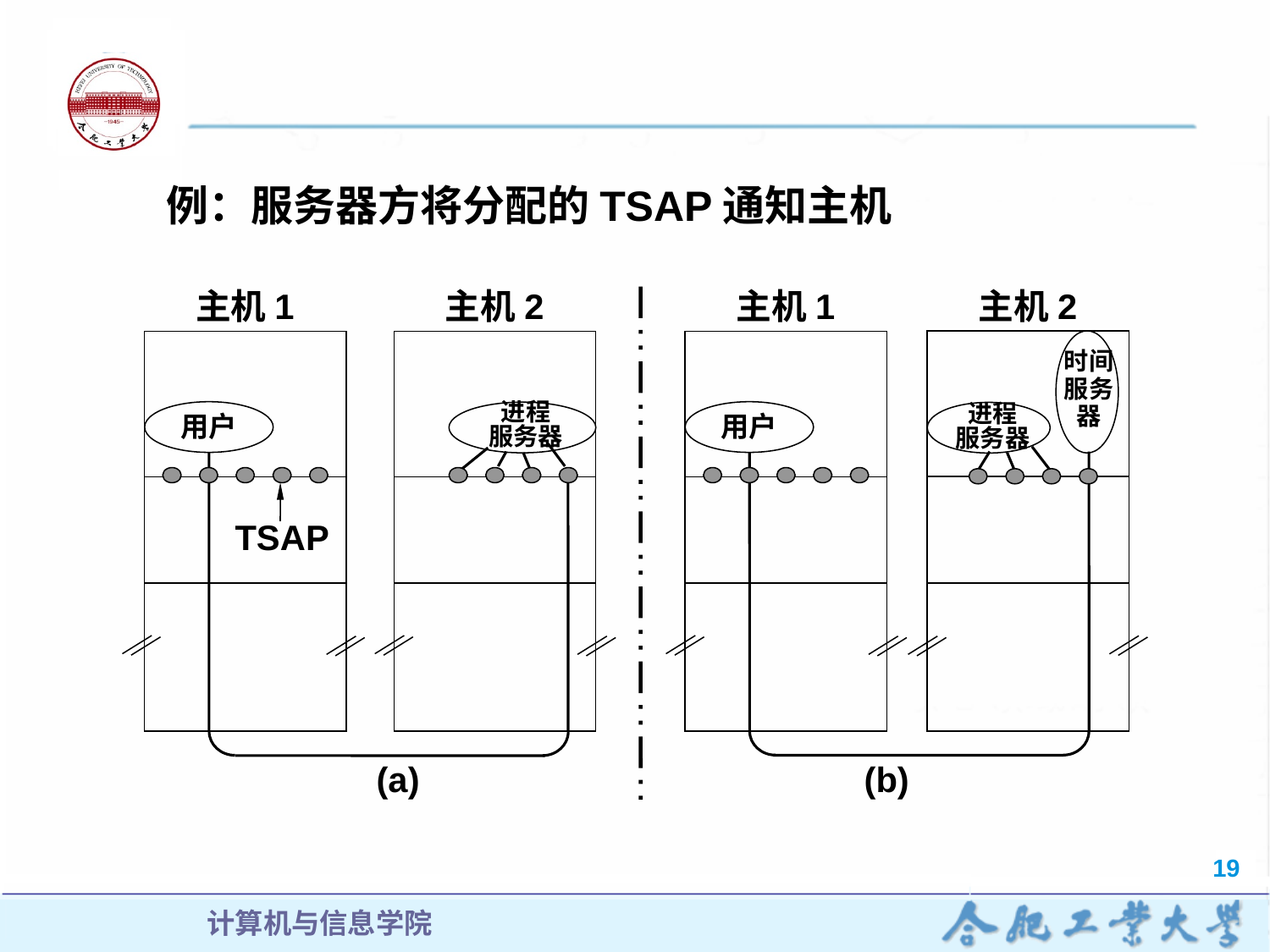

例：服务器方将分配的TSAP通知主机
主机2
主机1

时间服务器

进程
服务器
用户

主机1
主机2

进程
服务器
用户

TSAP

(a)                   	                        (b)